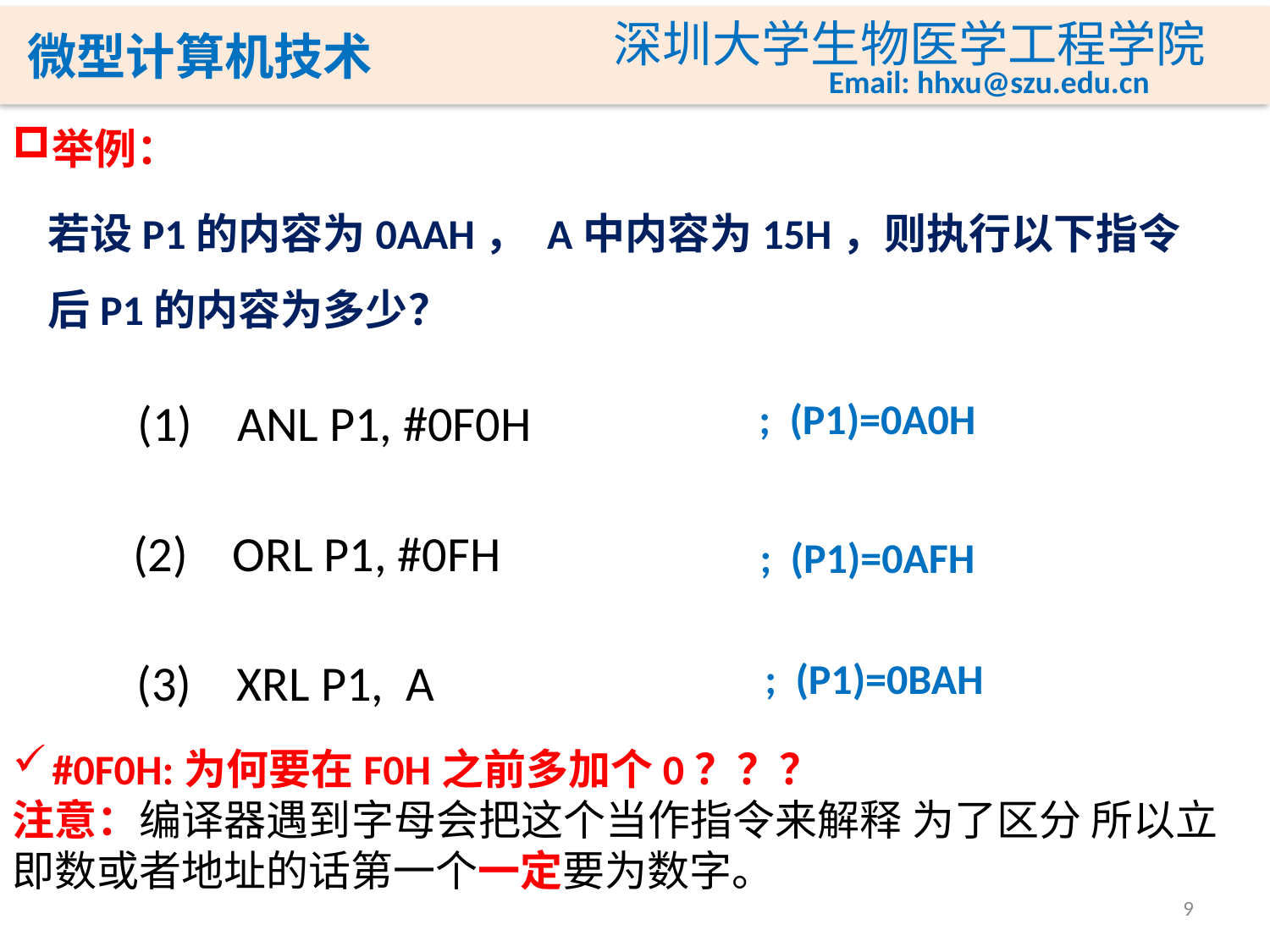

举例：
若设P1的内容为0AAH， A中内容为15H，则执行以下指令后P1的内容为多少？
(1)    ANL P1, #0F0H
;  (P1)=0A0H
(2)    ORL P1, #0FH
;  (P1)=0AFH
(3)    XRL P1,  A
;  (P1)=0BAH
#0F0H:为何要在F0H之前多加个0？？？
注意：编译器遇到字母会把这个当作指令来解释 为了区分 所以立即数或者地址的话第一个一定要为数字。
9